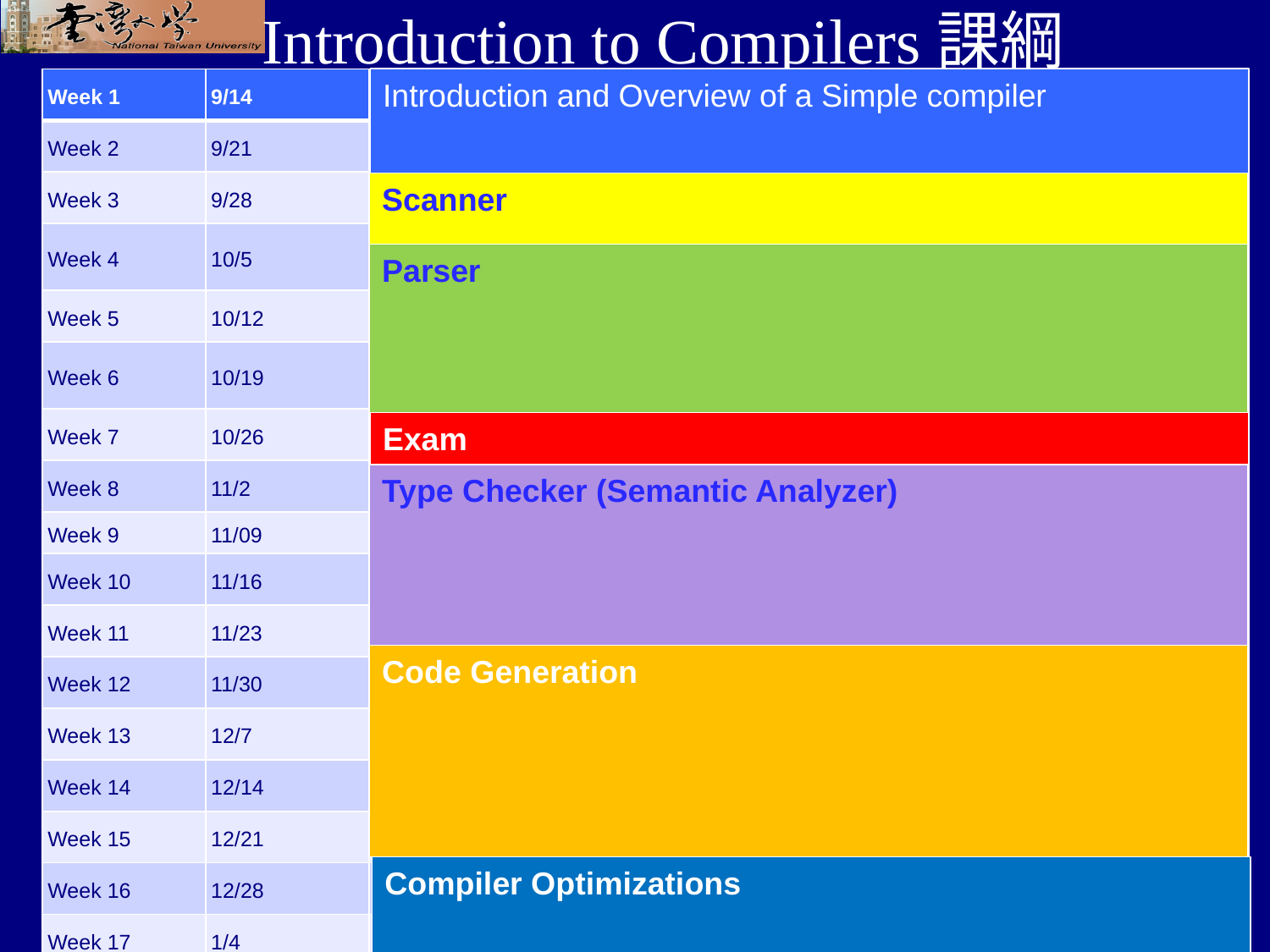

12
# Introduction to Compilers課綱
Introduction and Overview of a Simple compiler
| Week 1 | 9/14 | Introduction |
| --- | --- | --- |
| Week 2 | 9/21 |  |
| Week 3 | 9/28 | Chapter 3: Scanner |
| Week 4 | 10/5 | Quiz1 (Chapter 1-3) (Project: A C– Compiler CheckPoint#1: A Scanner) Chapter 4: Grammar and Parsing |
| Week 5 | 10/12 | Chapter 5: Top-Down Parsing |
| Week 6 | 10/19 | Chapter 6: Bottom-up Parsing (CheckPoint#2: A Parser) Quiz2 (Chapter 4-6) |
| Week 7 | 10/26 | Midterm Exam |
| Week 8 | 11/2 | Chapter 7: Syntax Directed Translation (CheckPoint#3: A Type Checker) |
| Week 9 | 11/09 | Chapter 12: Runtime Support |
| Week 10 | 11/16 | Chapter 8: Declaration Processing and Symbol Table |
| Week 11 | 11/23 | Chapter 9: Semantic Analysis |
| Week 12 | 11/30 | Code Generation for ARMV8 (CheckPoint#4: Code Generation I) |
| Week 13 | 12/7 | Code Generation for Data Accesses and Simple Register Allocation |
| Week 14 | 12/14 | Code Generation for Control Structures (CheckPoint#5: Code Generation II) |
| Week 15 | 12/21 | Basic Code Optimizations: CSE, Register Allocation, and Code Scheduling |
| Week 16 | 12/28 | Advanced Optimization: Parallelization, GPGPU optimization |
| Week 17 | 1/4 | Advanced Optimization: Vectorization, Memory Hierarchy related optimization, … |

Scanner
Parser
Exam
Type Checker (Semantic Analyzer)
Code Generation
Compiler Optimizations
Department of Electrical Engineering